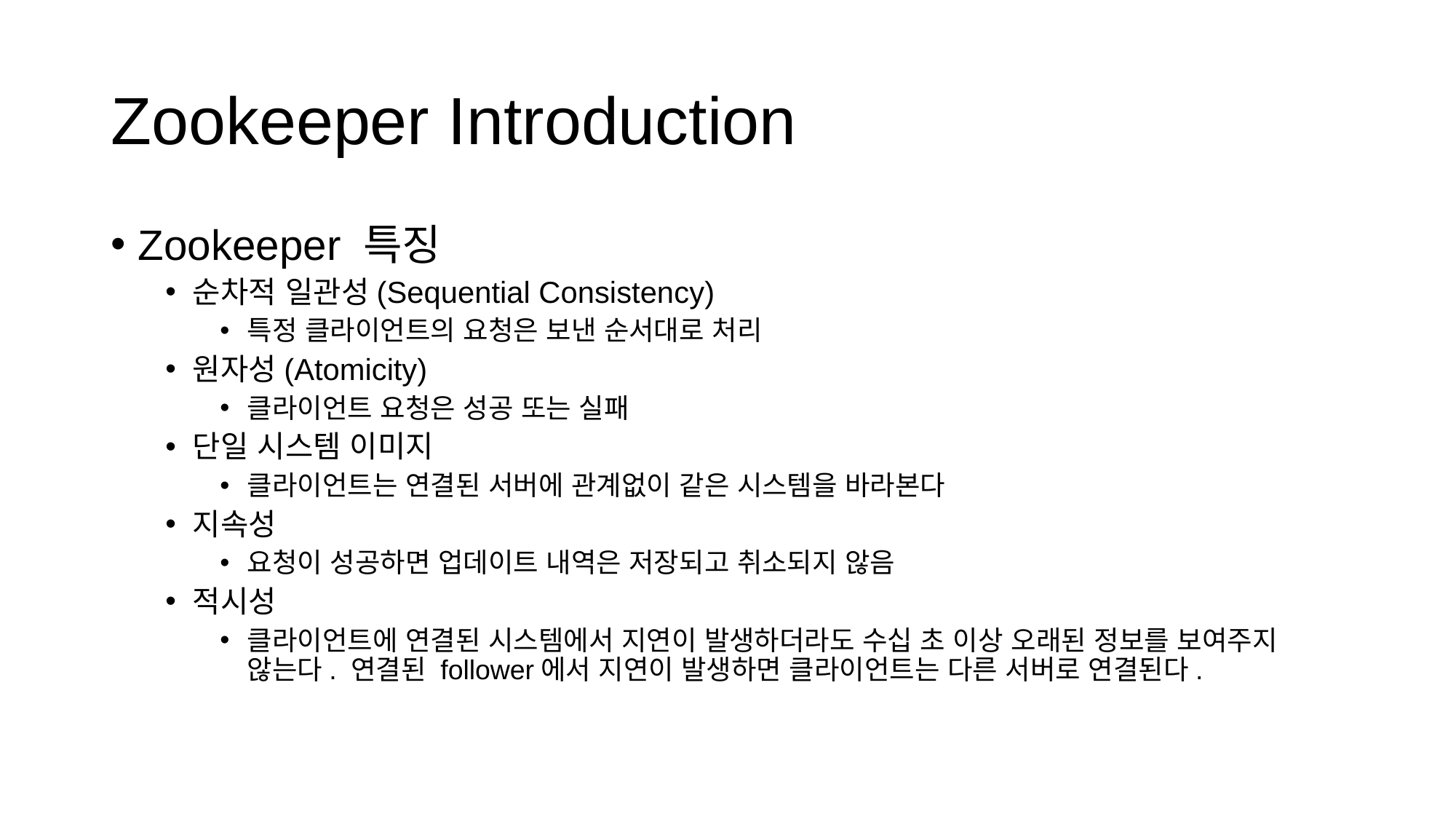

# Zookeeper Introduction
Zookeeper 특징
순차적 일관성(Sequential Consistency)
특정 클라이언트의 요청은 보낸 순서대로 처리
원자성(Atomicity)
클라이언트 요청은 성공 또는 실패
단일 시스템 이미지
클라이언트는 연결된 서버에 관계없이 같은 시스템을 바라본다
지속성
요청이 성공하면 업데이트 내역은 저장되고 취소되지 않음
적시성
클라이언트에 연결된 시스템에서 지연이 발생하더라도 수십 초 이상 오래된 정보를 보여주지 않는다. 연결된 follower에서 지연이 발생하면 클라이언트는 다른 서버로 연결된다.